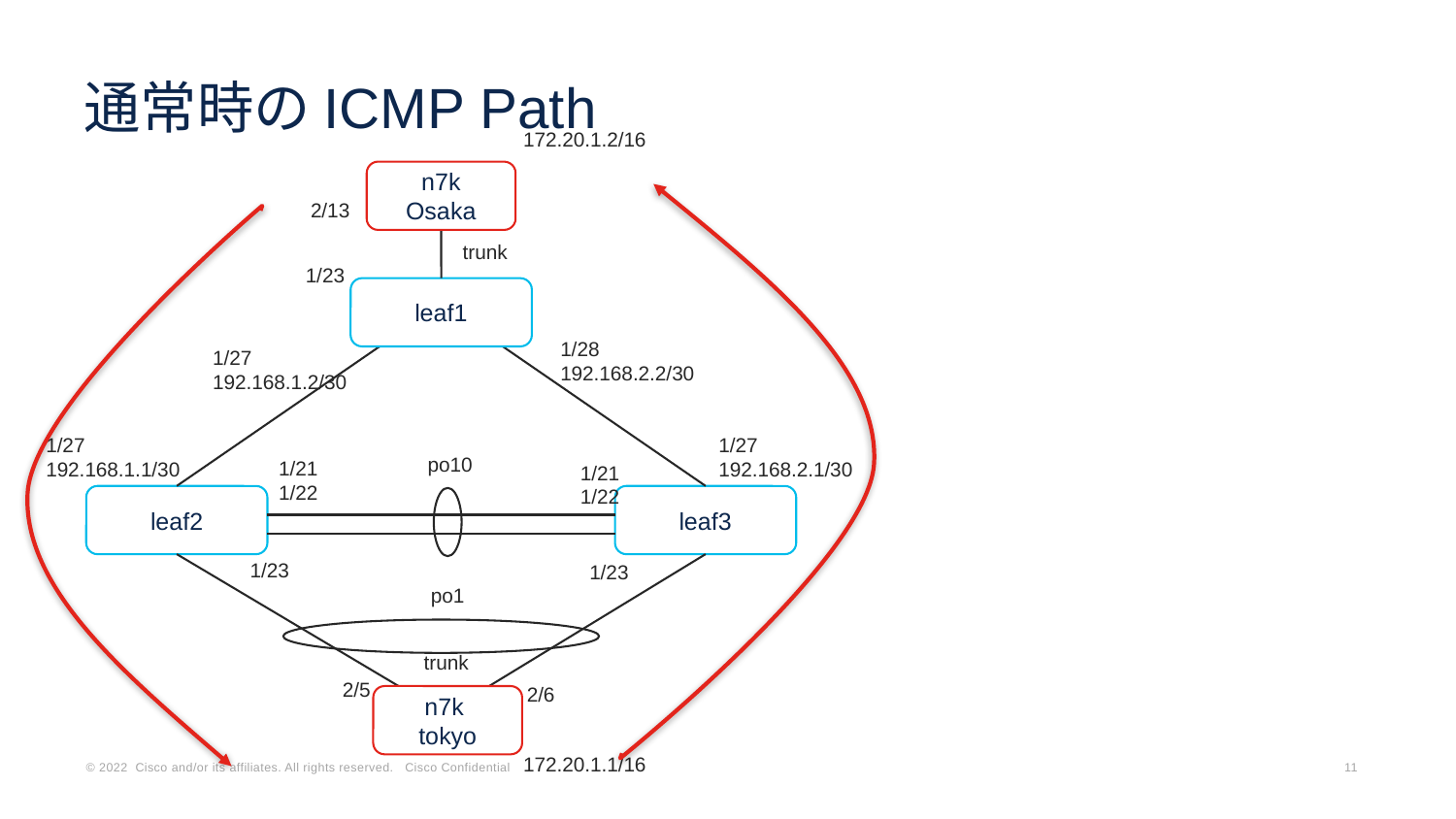

# 通常時のICMP Path
172.20.1.2/16
n7k Osaka

2/13

trunk
1/23
leaf1
1/28
192.168.2.2/30
1/27
192.168.1.2/30
1/27
192.168.1.1/30
1/27
192.168.2.1/30
po10
1/21
1/22
1/21
1/22
leaf2
leaf3

1/23
1/23
po1

trunk
2/5
2/6
n7k
tokyo
172.20.1.1/16